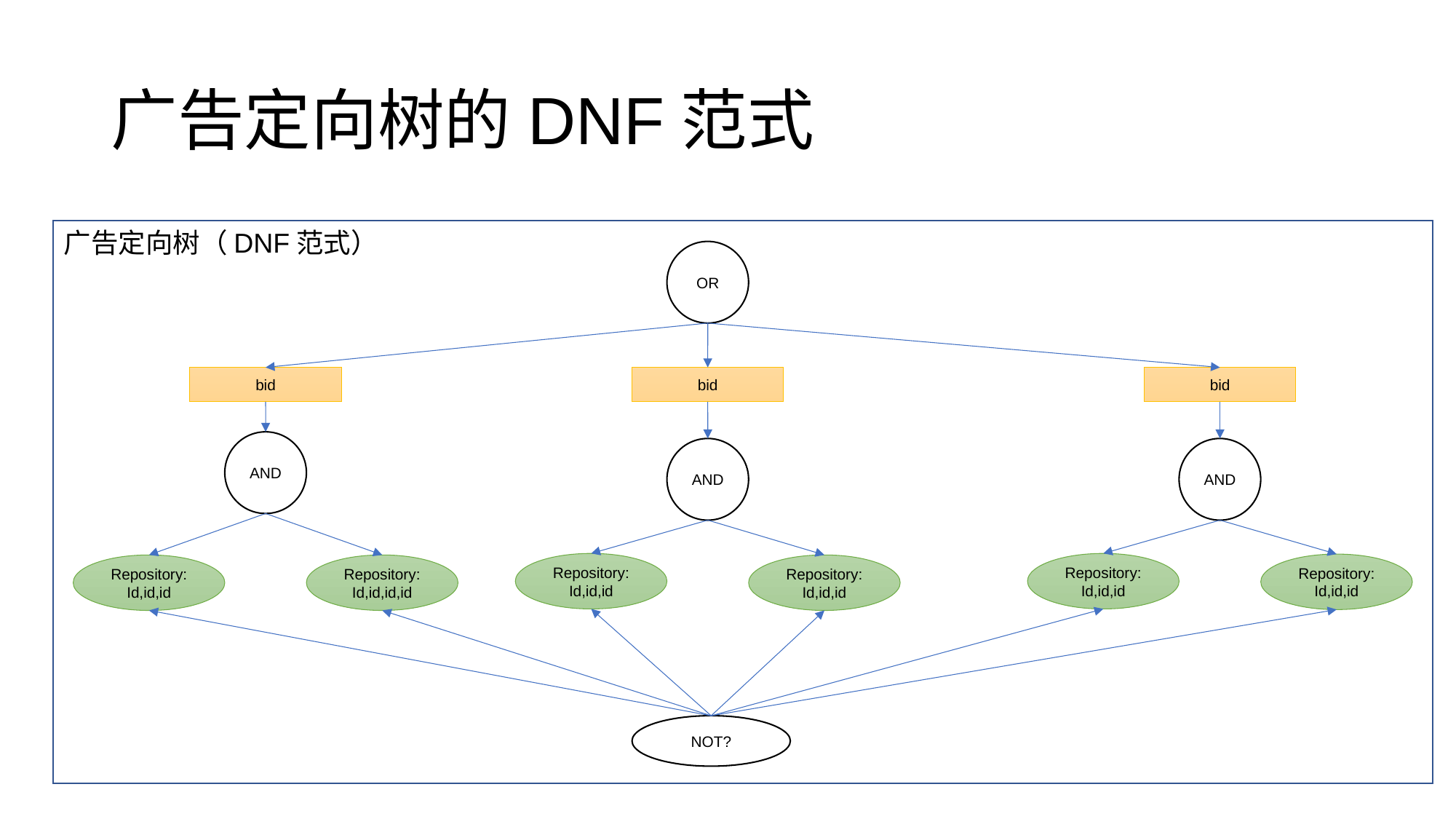

# 广告定向树的DNF范式
广告定向树（DNF范式）
OR
bid
bid
bid
AND
AND
AND
Repository:
Id,id,id
Repository:
Id,id,id
Repository:
Id,id,id
Repository:
Id,id,id
Repository:
Id,id,id,id
Repository:
Id,id,id
NOT?